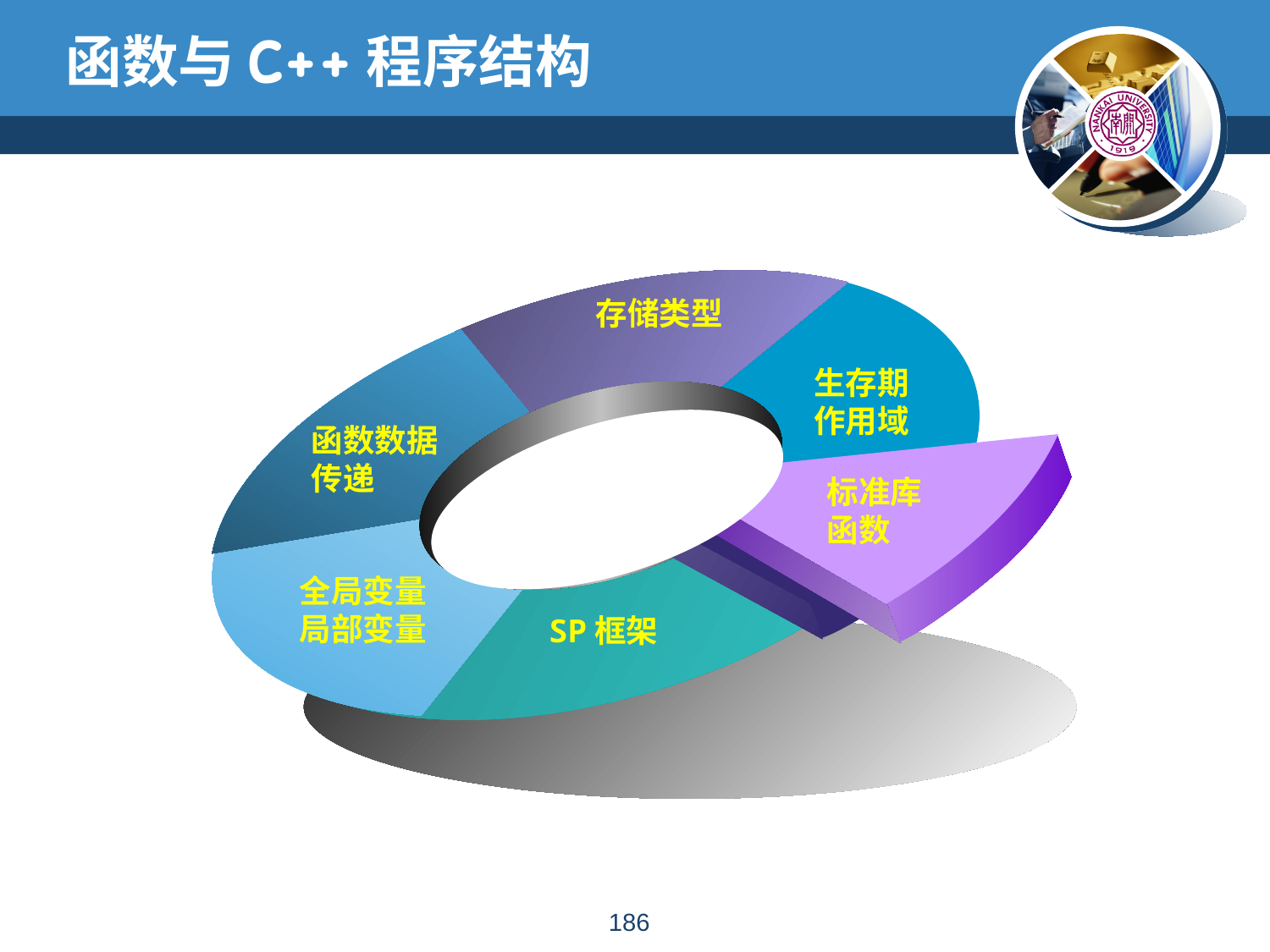

# 函数与C++程序结构

存储类型

生存期
作用域

函数数据
传递

标准库
函数

标准库
函数
全局变量
局部变量
SP框架

186